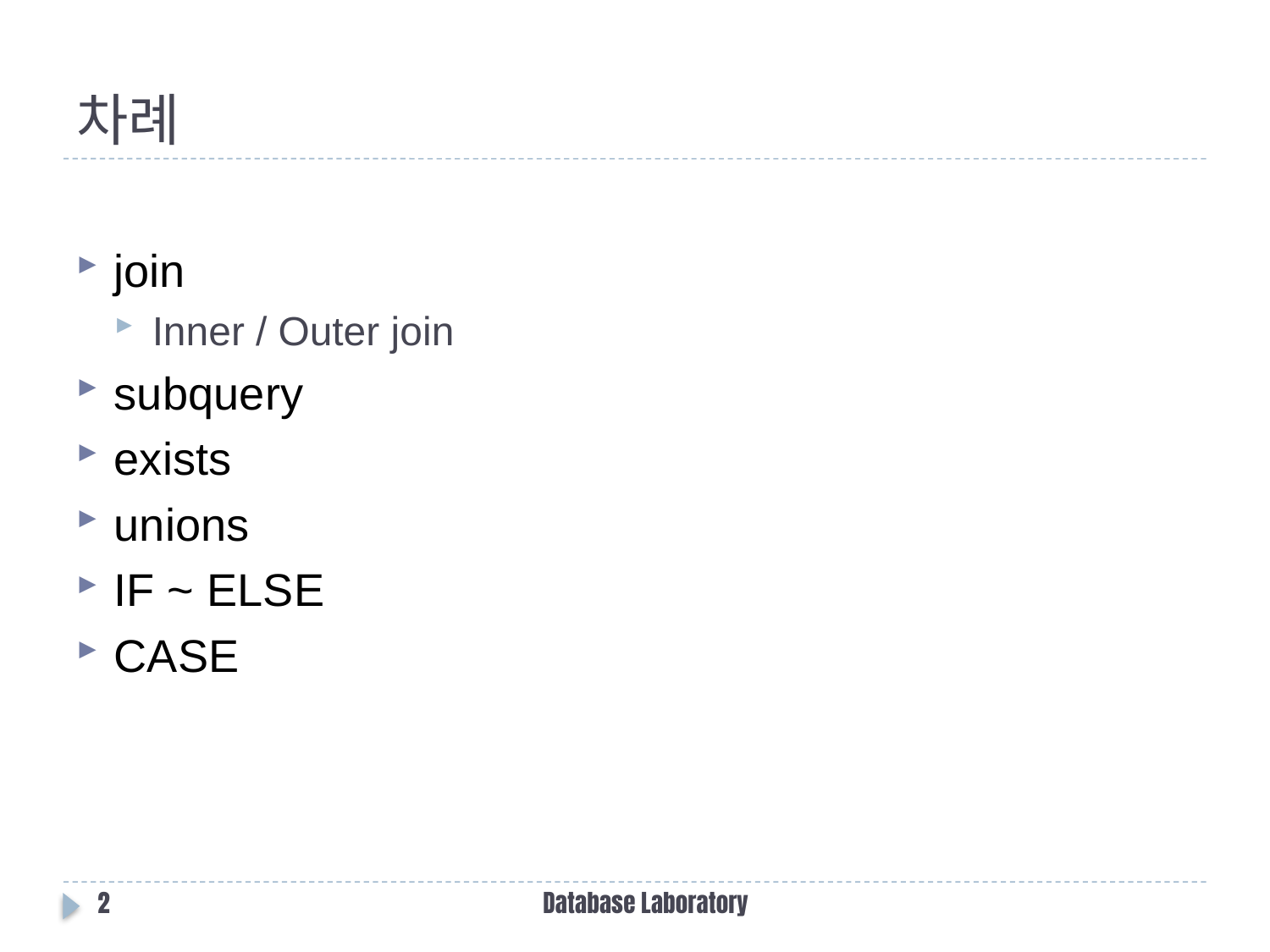

# 차례

join
Inner / Outer join
subquery
exists
unions
IF ~ ELSE
CASE

2
Database Laboratory